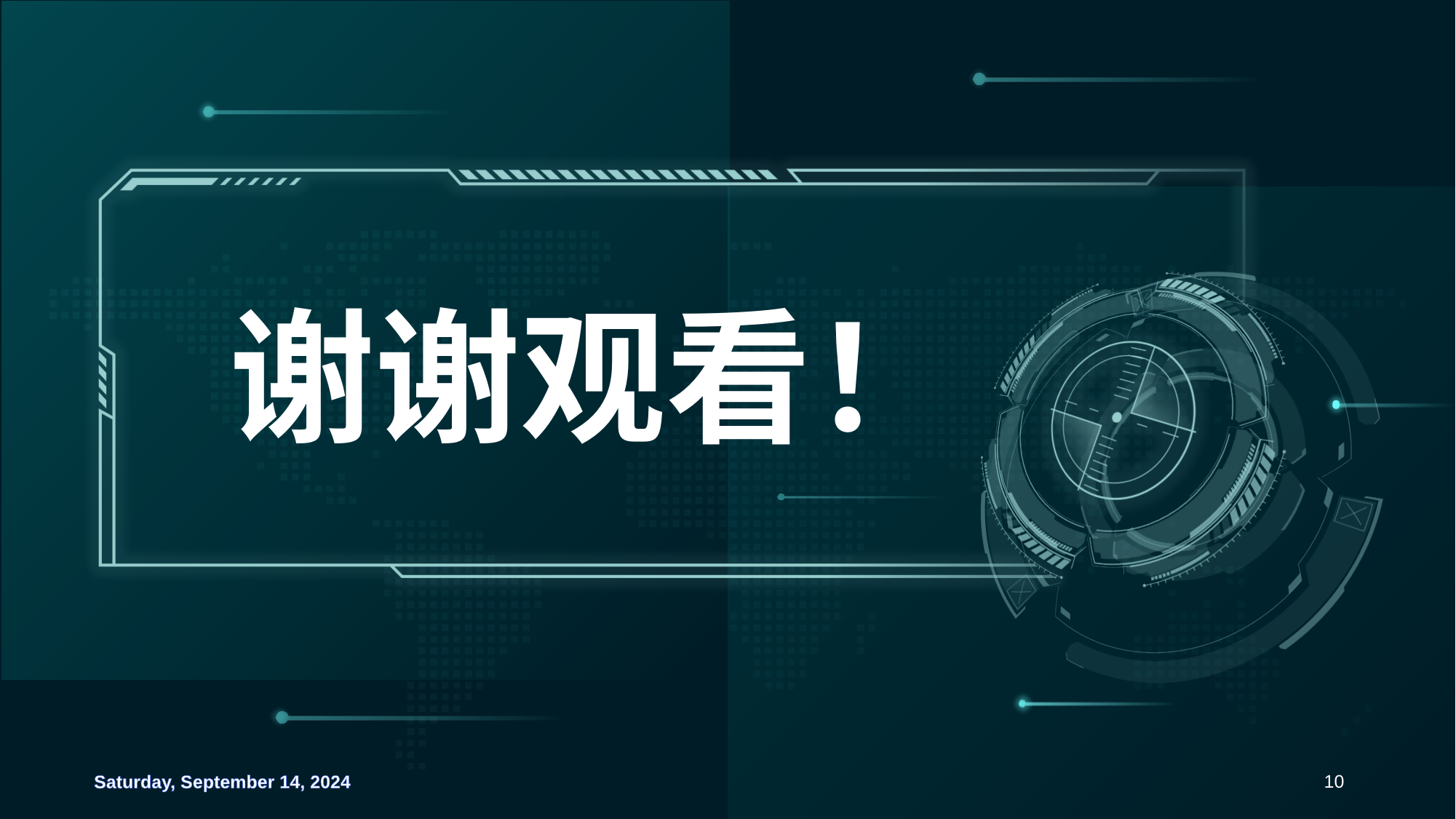

# 谢谢观看！
Saturday, September 14, 2024
10